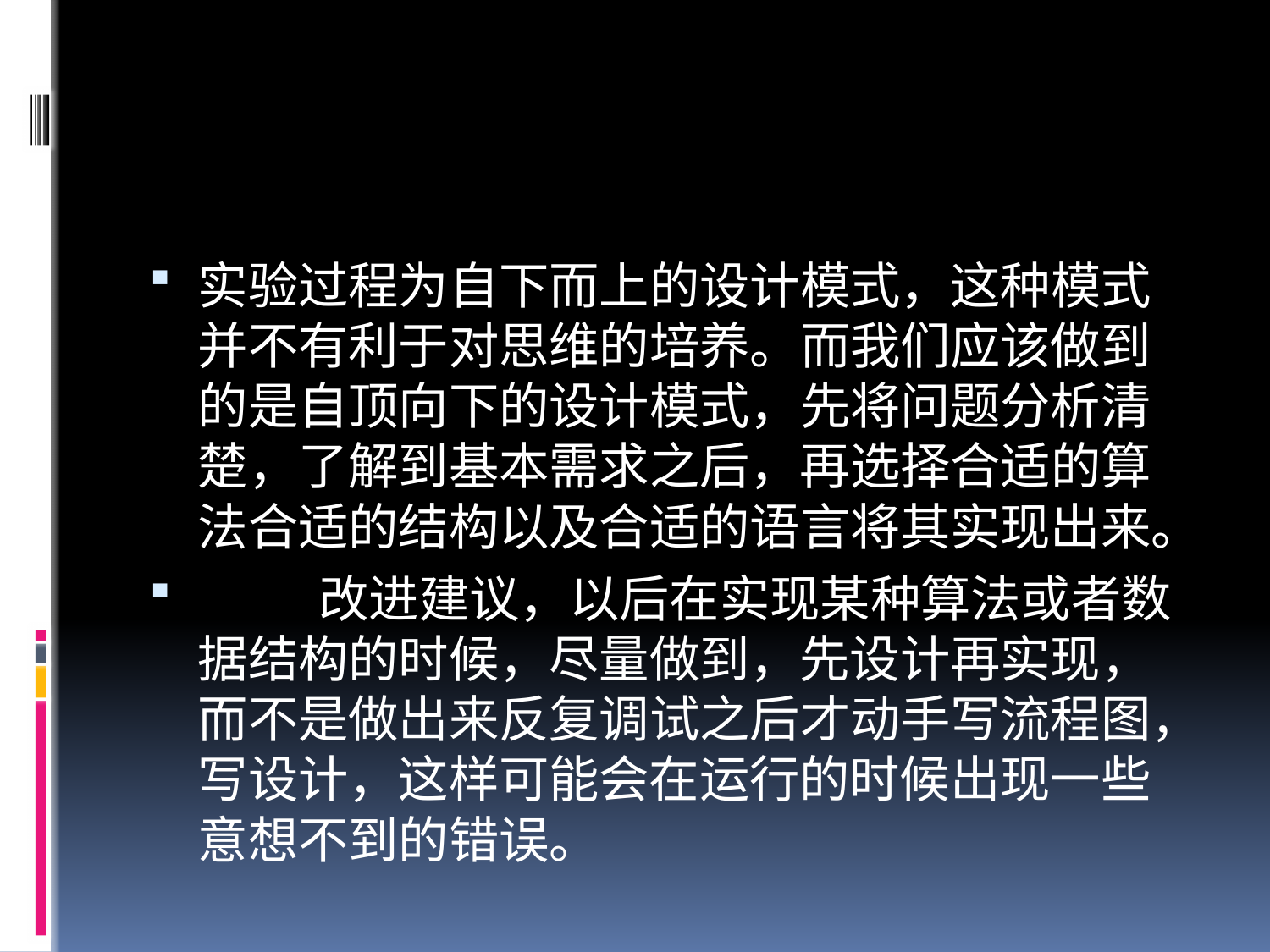

#
实验过程为自下而上的设计模式，这种模式并不有利于对思维的培养。而我们应该做到的是自顶向下的设计模式，先将问题分析清楚，了解到基本需求之后，再选择合适的算法合适的结构以及合适的语言将其实现出来。
	改进建议，以后在实现某种算法或者数据结构的时候，尽量做到，先设计再实现，而不是做出来反复调试之后才动手写流程图，写设计，这样可能会在运行的时候出现一些意想不到的错误。